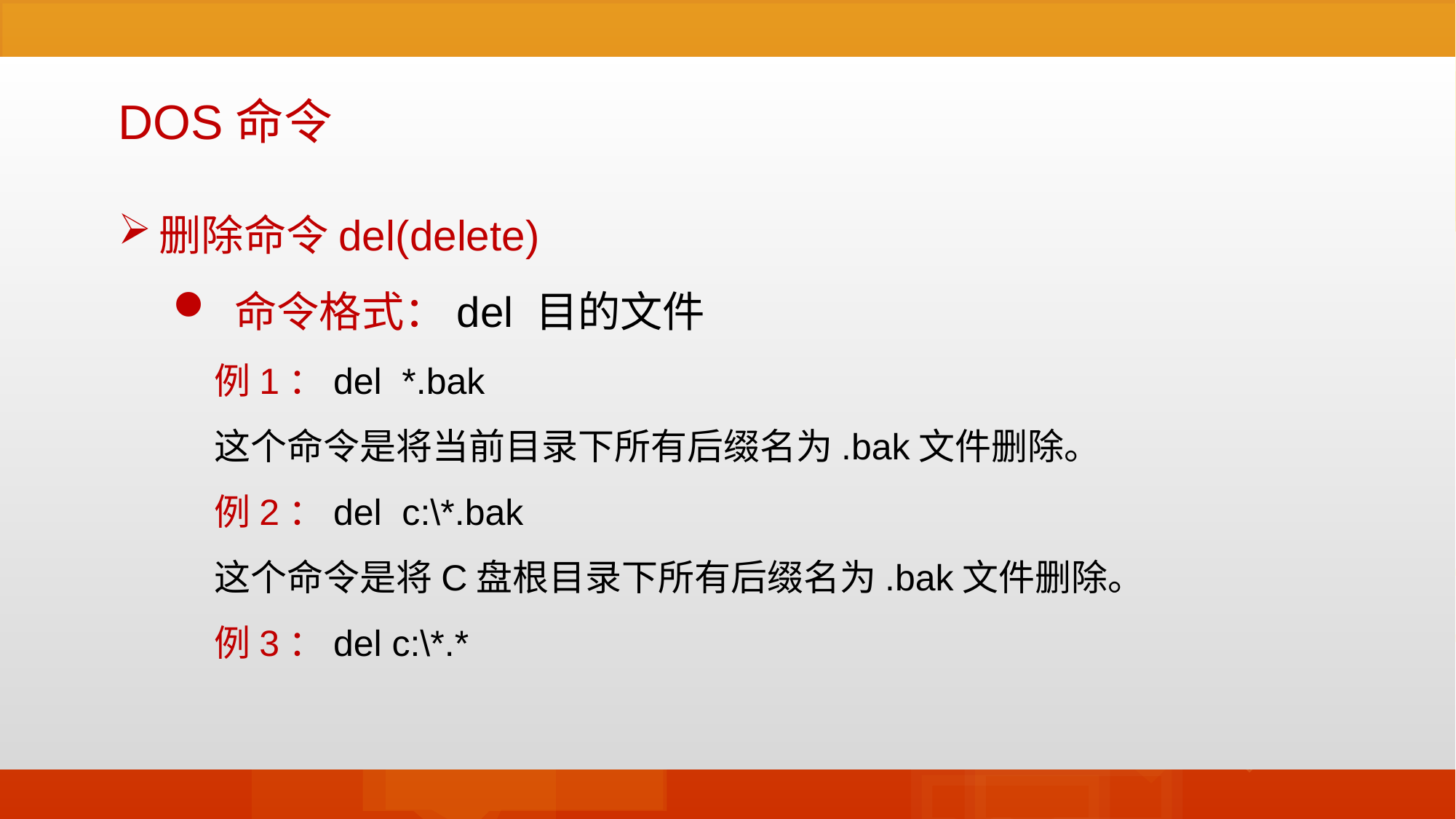

DOS命令
删除命令del(delete)
 命令格式：del 目的文件
    例1：del  *.bak
    这个命令是将当前目录下所有后缀名为.bak文件删除。
    例2：del  c:\*.bak
    这个命令是将C盘根目录下所有后缀名为.bak文件删除。
    例3：del c:\*.*